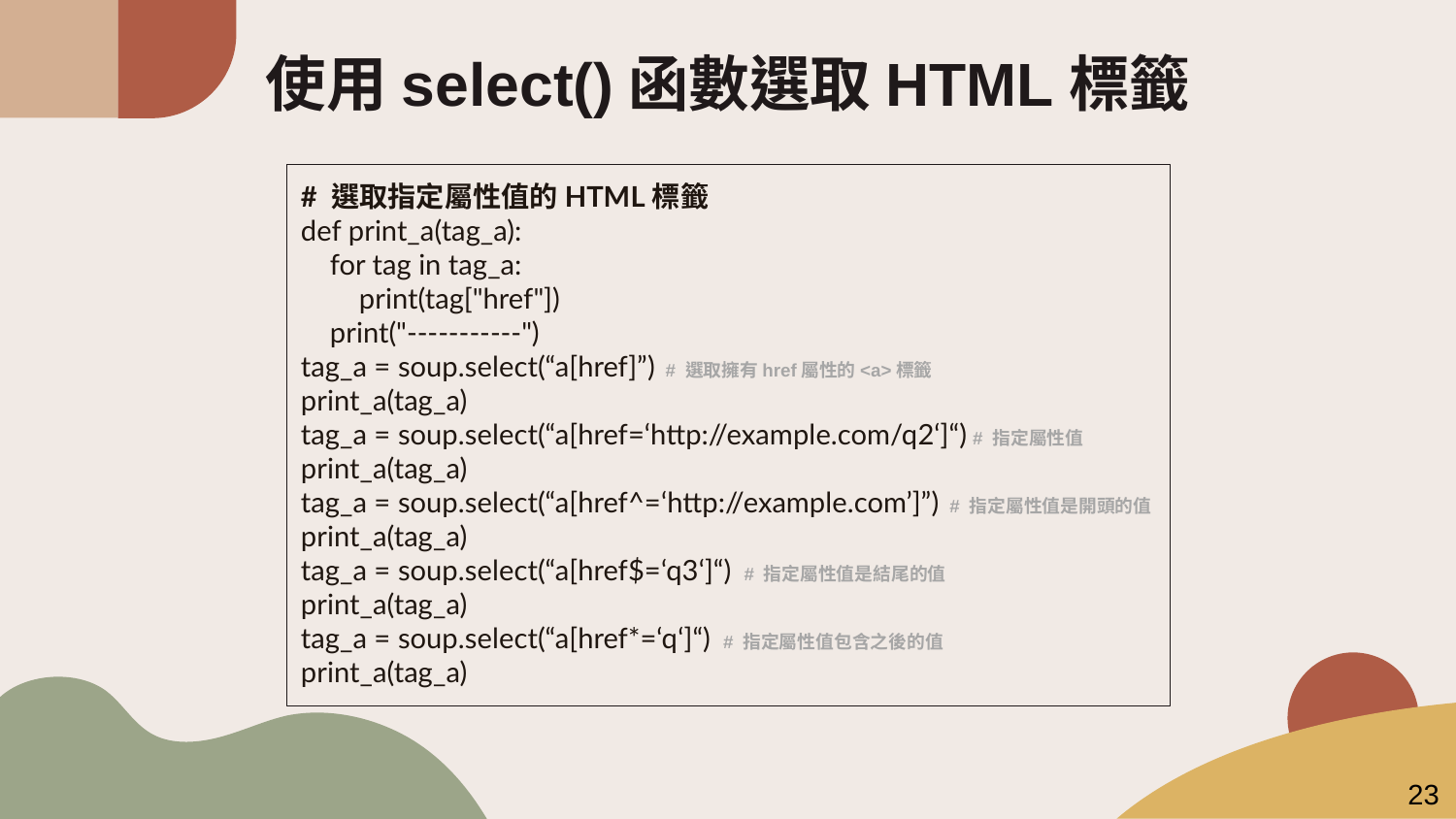

# 使用select()函數選取HTML標籤
# 選取指定屬性值的HTML標籤
def print_a(tag_a):
    for tag in tag_a:
        print(tag["href"])
    print("-----------")
tag_a = soup.select(“a[href]”)  # 選取擁有href屬性的<a>標籤
print_a(tag_a)
tag_a = soup.select(“a[href=‘http://example.com/q2‘]“) # 指定屬性值
print_a(tag_a)
tag_a = soup.select(“a[href^=‘http://example.com’]”)  # 指定屬性值是開頭的值
print_a(tag_a)
tag_a = soup.select(“a[href$=‘q3‘]“)  # 指定屬性值是結尾的值
print_a(tag_a)
tag_a = soup.select(“a[href*=‘q‘]“)  # 指定屬性值包含之後的值
print_a(tag_a)
23